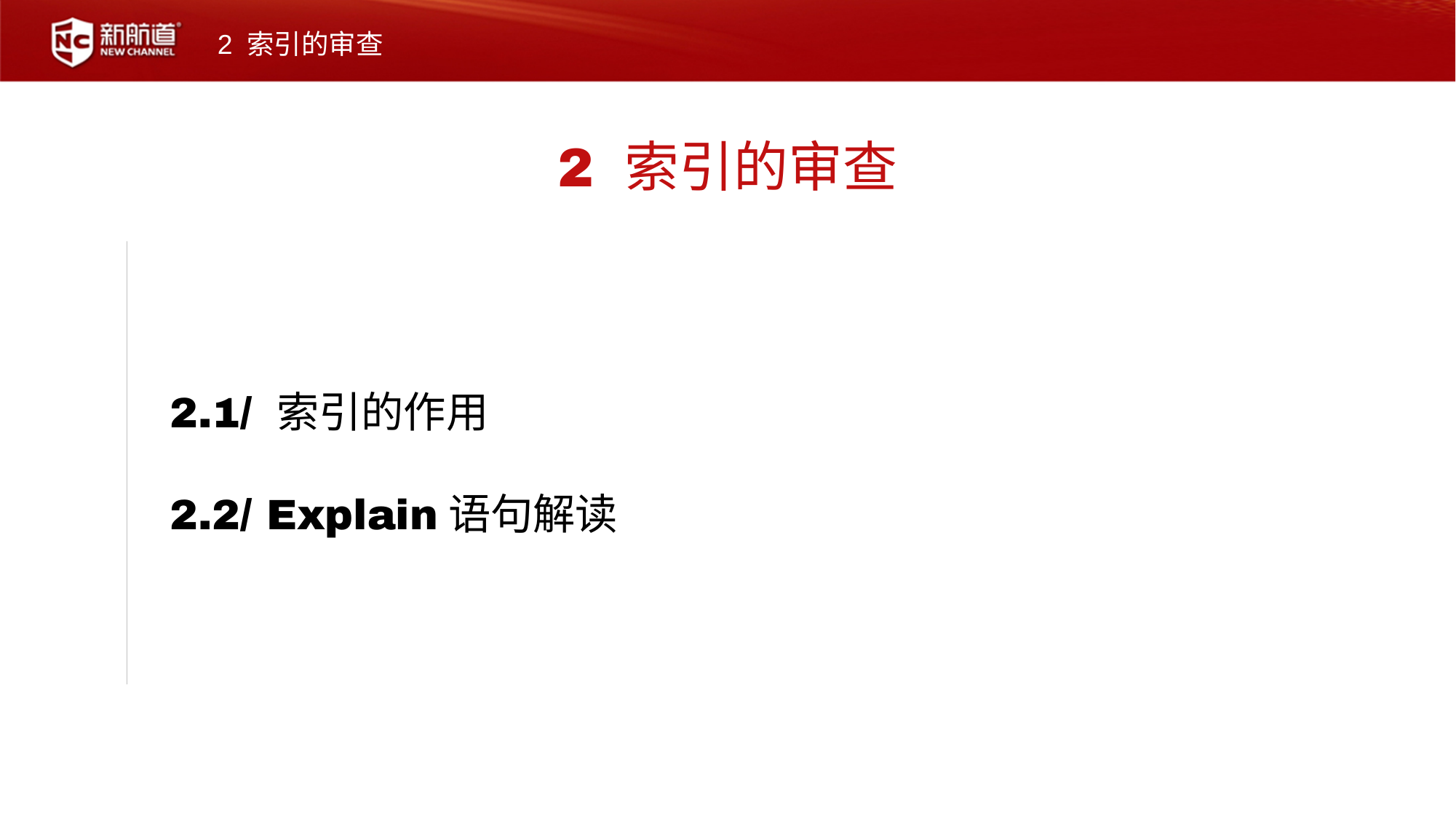

2 索引的审查
2 索引的审查
2.1/ 索引的作用

2.2/ Explain语句解读